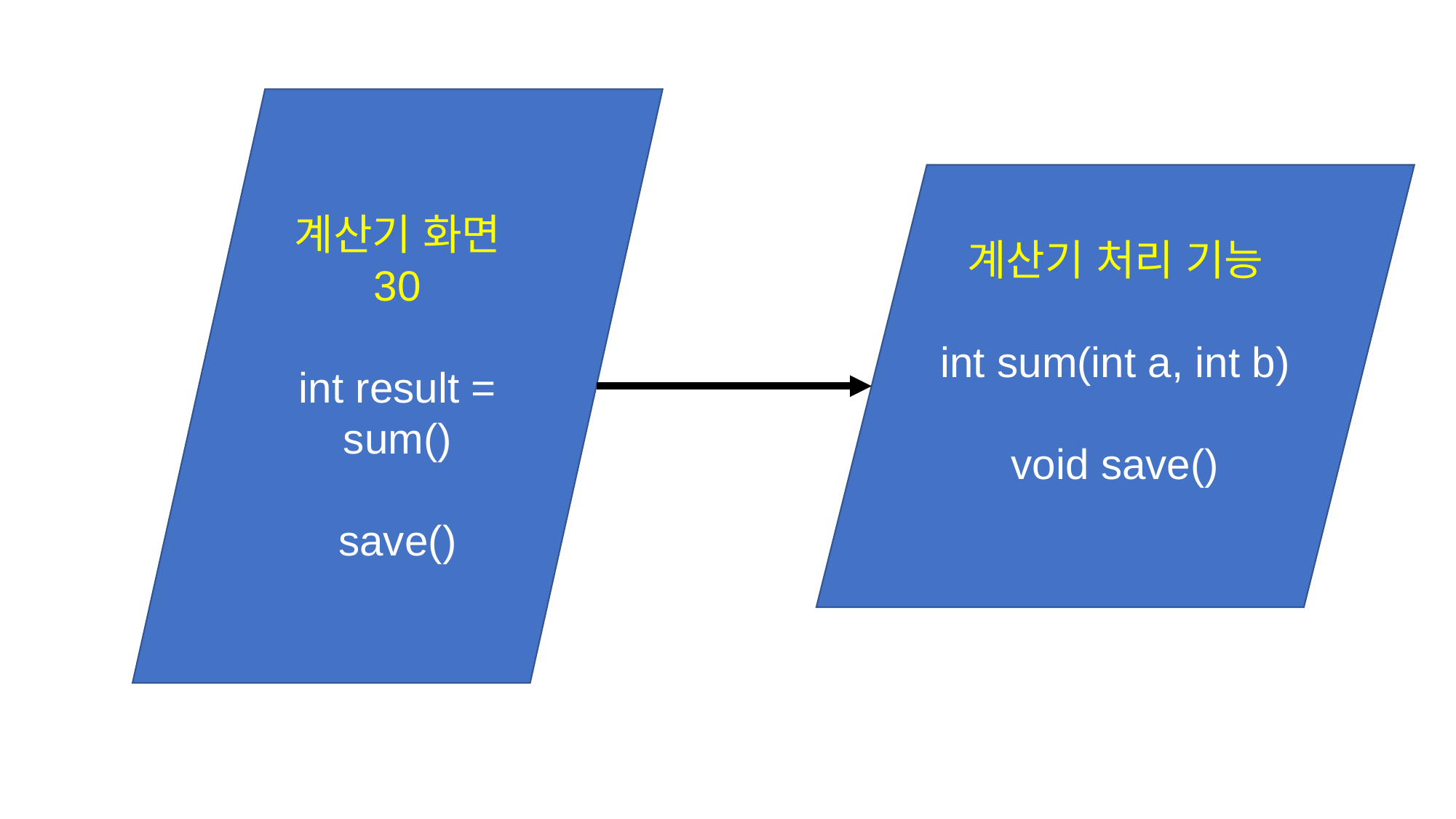

계산기 화면
30

int result = sum()

save()
계산기 처리 기능

int sum(int a, int b)

void save()